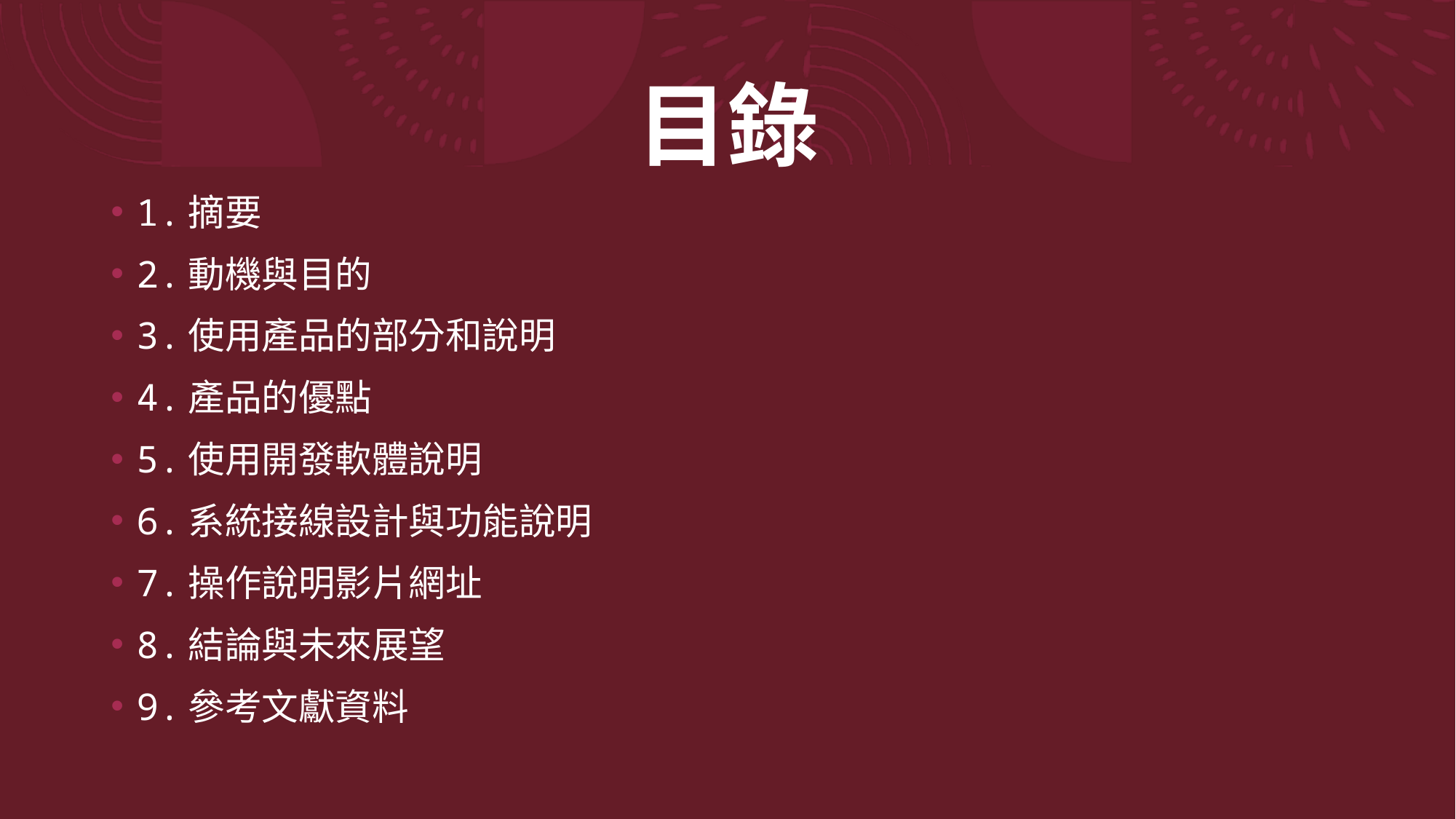

# 目錄
1.摘要
2.動機與目的
3.使用產品的部分和說明
4.產品的優點
5.使用開發軟體說明
6.系統接線設計與功能說明
7.操作說明影片網址
8.結論與未來展望
9.參考文獻資料